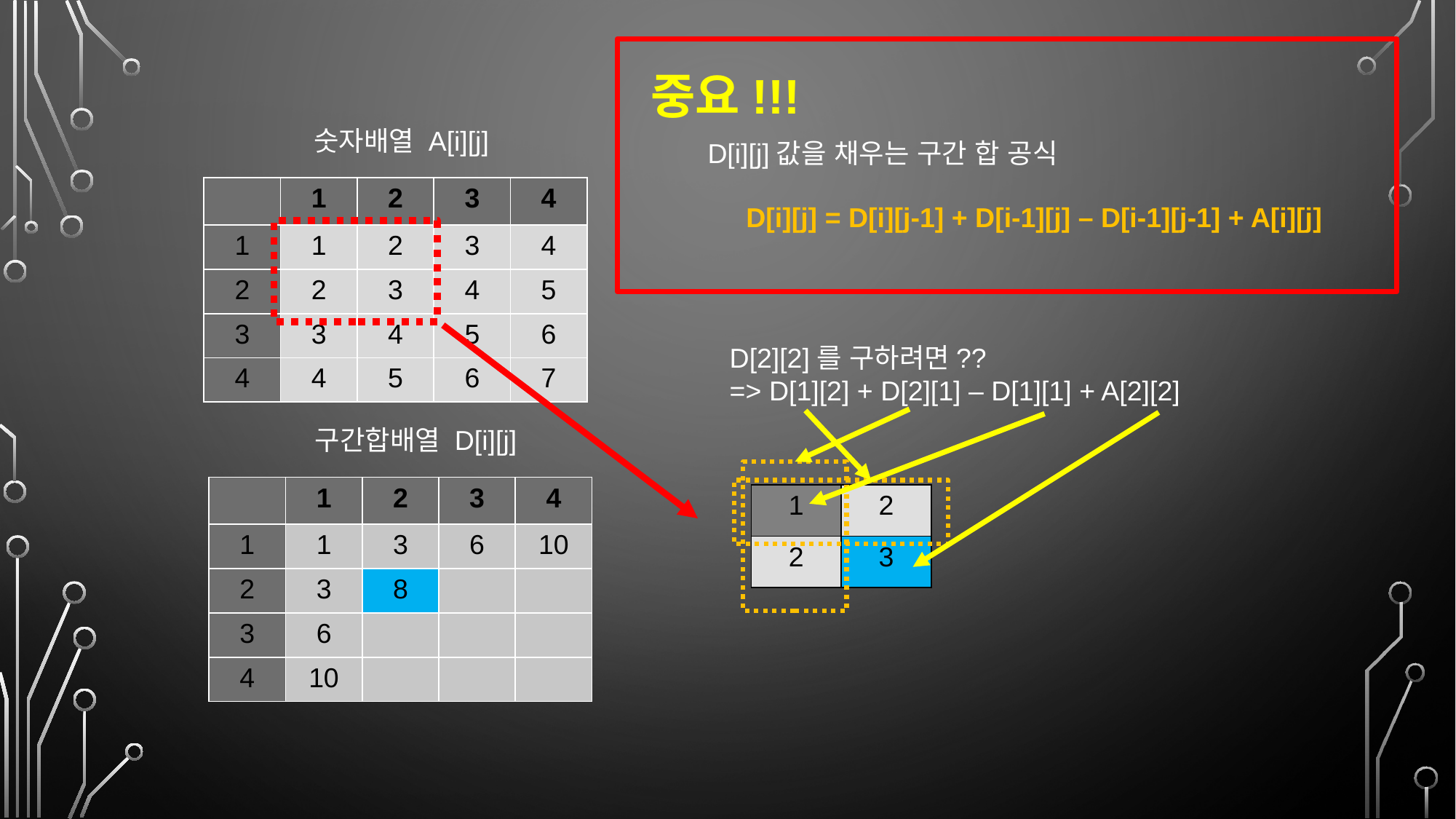

중요!!!
숫자배열 A[i][j]
D[i][j]값을 채우는 구간 합 공식
|  | 1 | 2 | 3 | 4 |
| --- | --- | --- | --- | --- |
| 1 | 1 | 2 | 3 | 4 |
| 2 | 2 | 3 | 4 | 5 |
| 3 | 3 | 4 | 5 | 6 |
| 4 | 4 | 5 | 6 | 7 |
D[i][j] = D[i][j-1] + D[i-1][j] – D[i-1][j-1] + A[i][j]

D[2][2]를 구하려면??
=> D[1][2] + D[2][1] – D[1][1] + A[2][2]
구간합배열 D[i][j]

|  | 1 | 2 | 3 | 4 |
| --- | --- | --- | --- | --- |
| 1 | 1 | 3 | 6 | 10 |
| 2 | 3 | 8 |  |  |
| 3 | 6 |  |  |  |
| 4 | 10 |  |  |  |

| 1 | 2 |
| --- | --- |
| 2 | 3 |